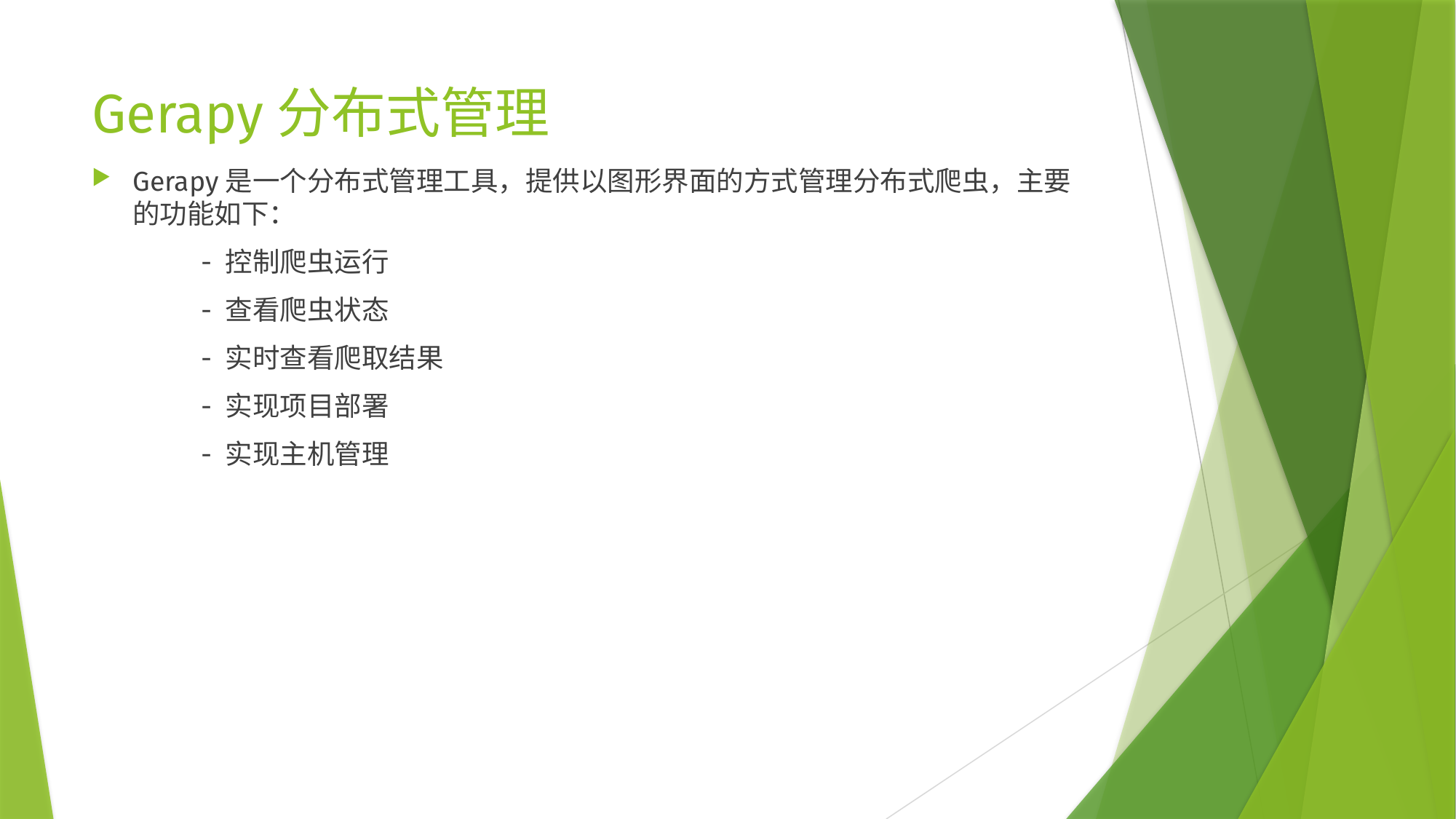

# Gerapy分布式管理
Gerapy是一个分布式管理工具，提供以图形界面的方式管理分布式爬虫，主要的功能如下：
	- 控制爬虫运行
	- 查看爬虫状态
	- 实时查看爬取结果
	- 实现项目部署
	- 实现主机管理